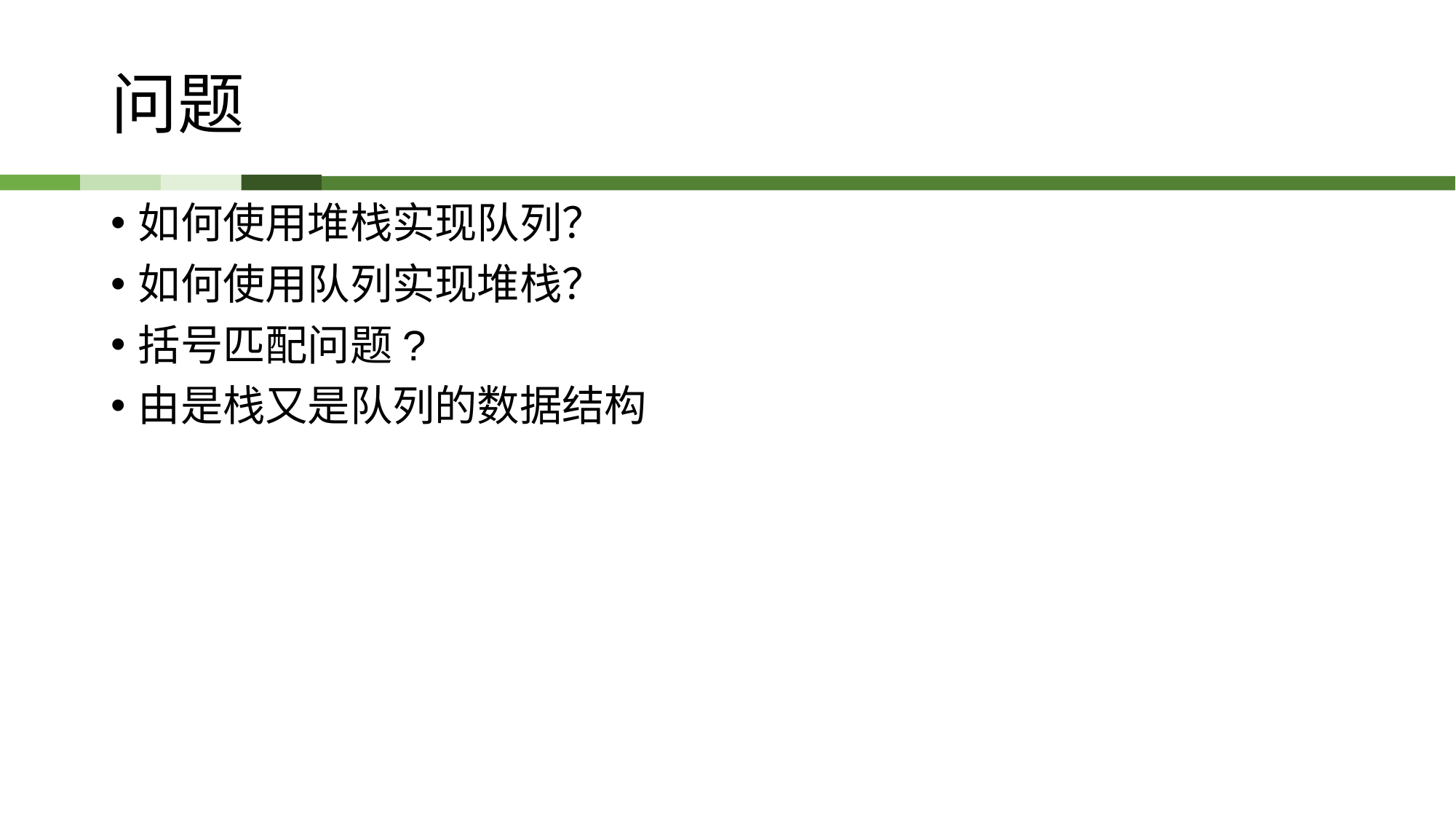

# 问题
如何使用堆栈实现队列？
如何使用队列实现堆栈？
括号匹配问题?
由是栈又是队列的数据结构